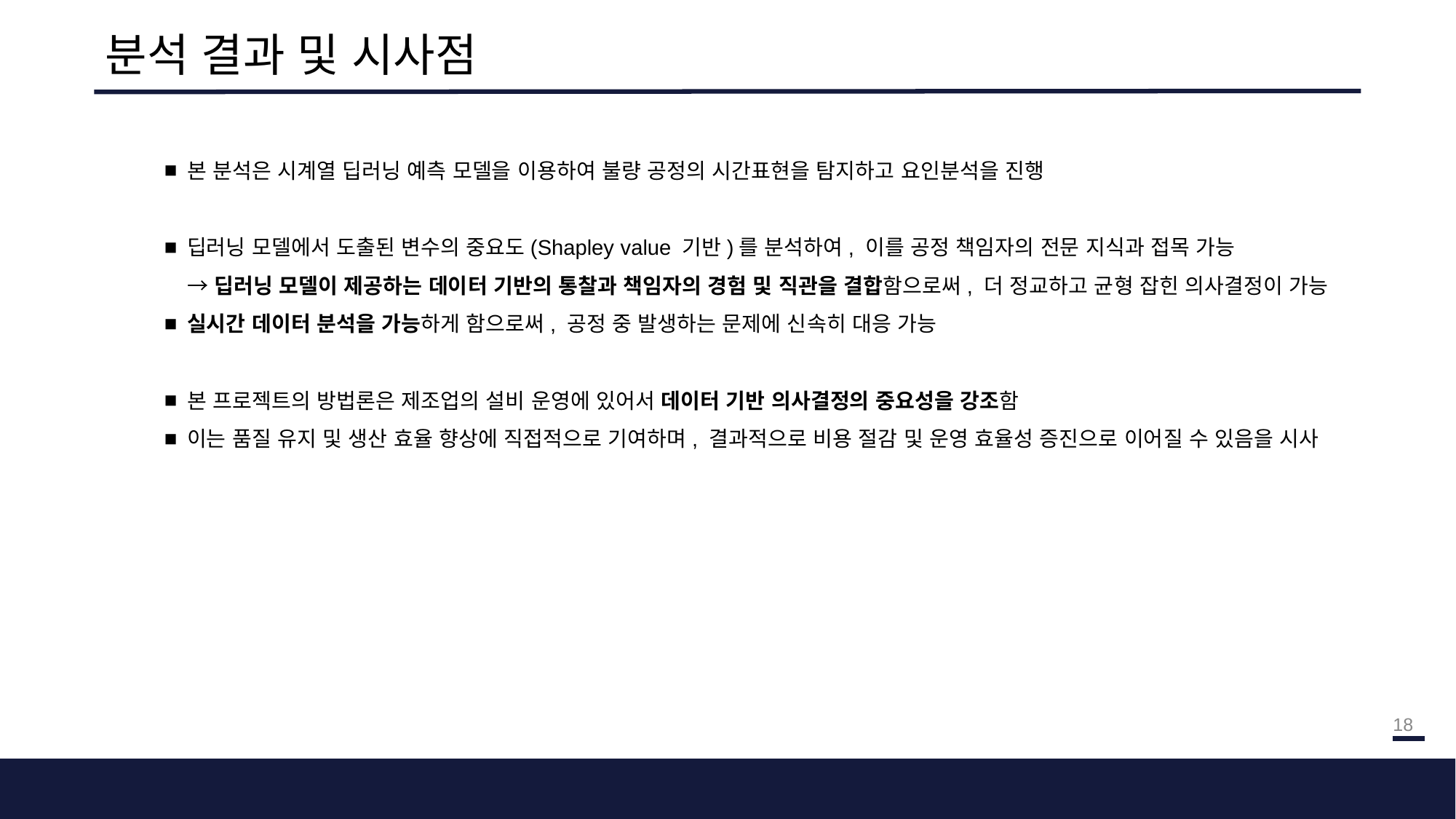

# 분석 결과 및 시사점

본 분석은 시계열 딥러닝 예측 모델을 이용하여 불량 공정의 시간표현을 탐지하고 요인분석을 진행

딥러닝 모델에서 도출된 변수의 중요도(Shapley value 기반)를 분석하여, 이를 공정 책임자의 전문 지식과 접목 가능
→ 딥러닝 모델이 제공하는 데이터 기반의 통찰과 책임자의 경험 및 직관을 결합함으로써, 더 정교하고 균형 잡힌 의사결정이 가능
실시간 데이터 분석을 가능하게 함으로써, 공정 중 발생하는 문제에 신속히 대응 가능
본 프로젝트의 방법론은 제조업의 설비 운영에 있어서 데이터 기반 의사결정의 중요성을 강조함
이는 품질 유지 및 생산 효율 향상에 직접적으로 기여하며, 결과적으로 비용 절감 및 운영 효율성 증진으로 이어질 수 있음을 시사
18